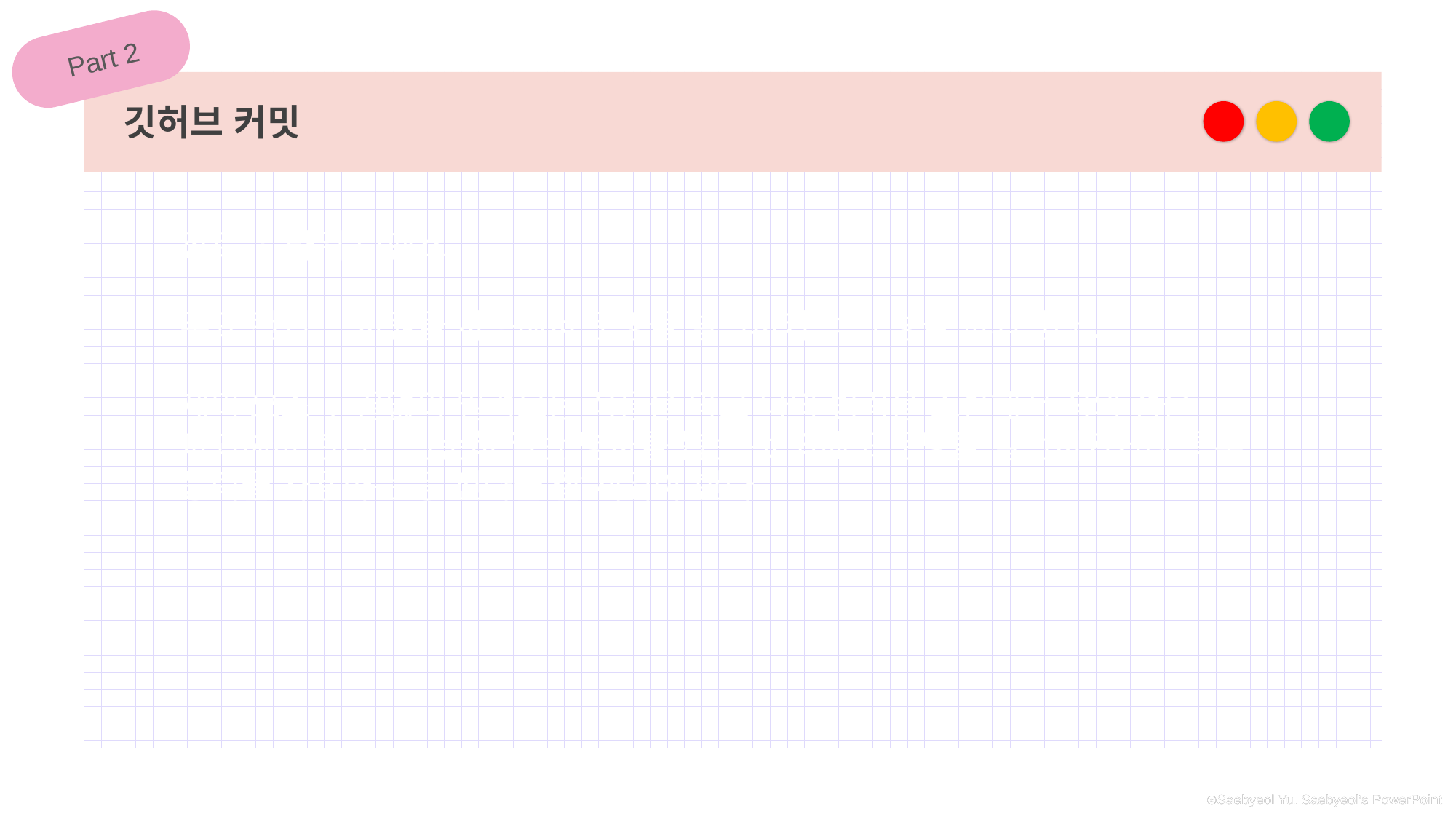

Part 2

깃허브 커밋

장르 : 타워 디펜스

주요 컨셉 : 자원을 사용해서 문명을 발전시켜 적의 성을 파괴한다.

재미 요소 : 끝없이 밀려오는 적들을 막고 나의 병력을 소환해서 적의 성을 파괴해야 한다. 단순히 일반 병사를 뽑는 것 외에도 문명을 발전시키거나 특수 능력을 사용하는 등 전략을 잘 세워야 한다.

ⓒSaebyeol Yu. Saebyeol’s PowerPoint